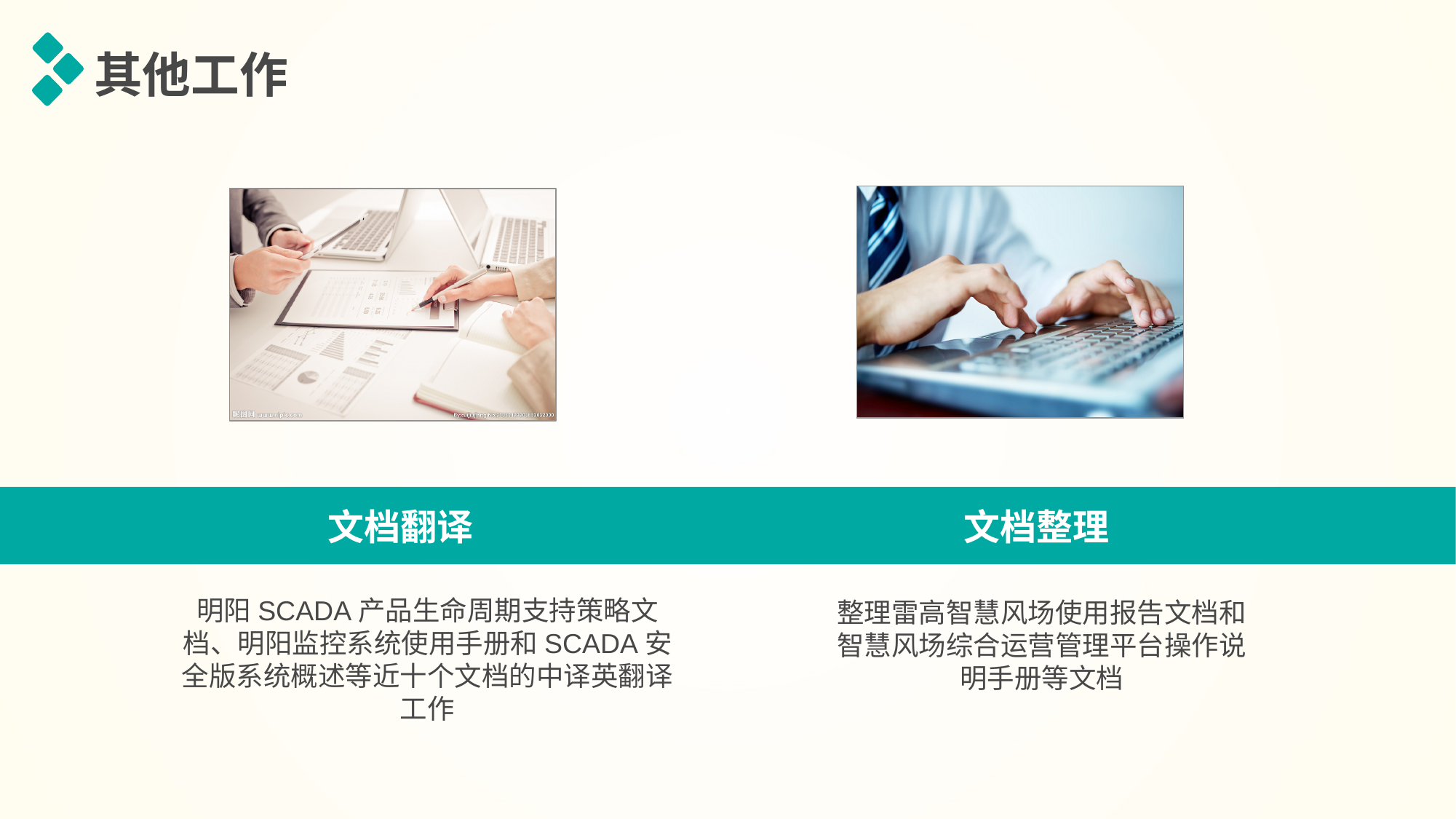

其他工作

文档翻译
文档整理
明阳SCADA产品生命周期支持策略文档、明阳监控系统使用手册和SCADA安全版系统概述等近十个文档的中译英翻译工作
整理雷高智慧风场使用报告文档和智慧风场综合运营管理平台操作说明手册等文档